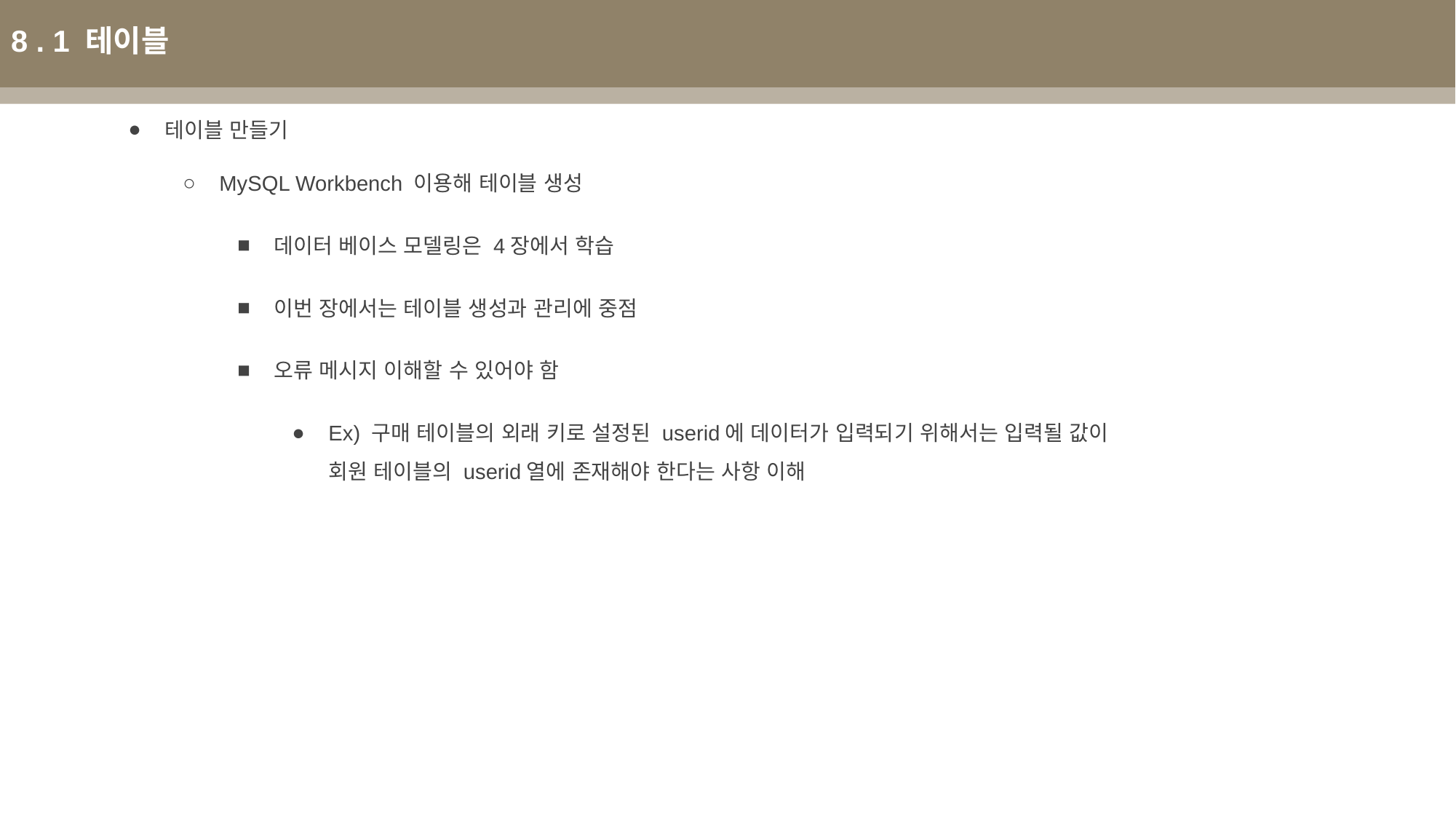

8 . 1 테이블
테이블 만들기
MySQL Workbench 이용해 테이블 생성
데이터 베이스 모델링은 4장에서 학습
이번 장에서는 테이블 생성과 관리에 중점
오류 메시지 이해할 수 있어야 함
Ex) 구매 테이블의 외래 키로 설정된 userid에 데이터가 입력되기 위해서는 입력될 값이 회원 테이블의 userid열에 존재해야 한다는 사항 이해